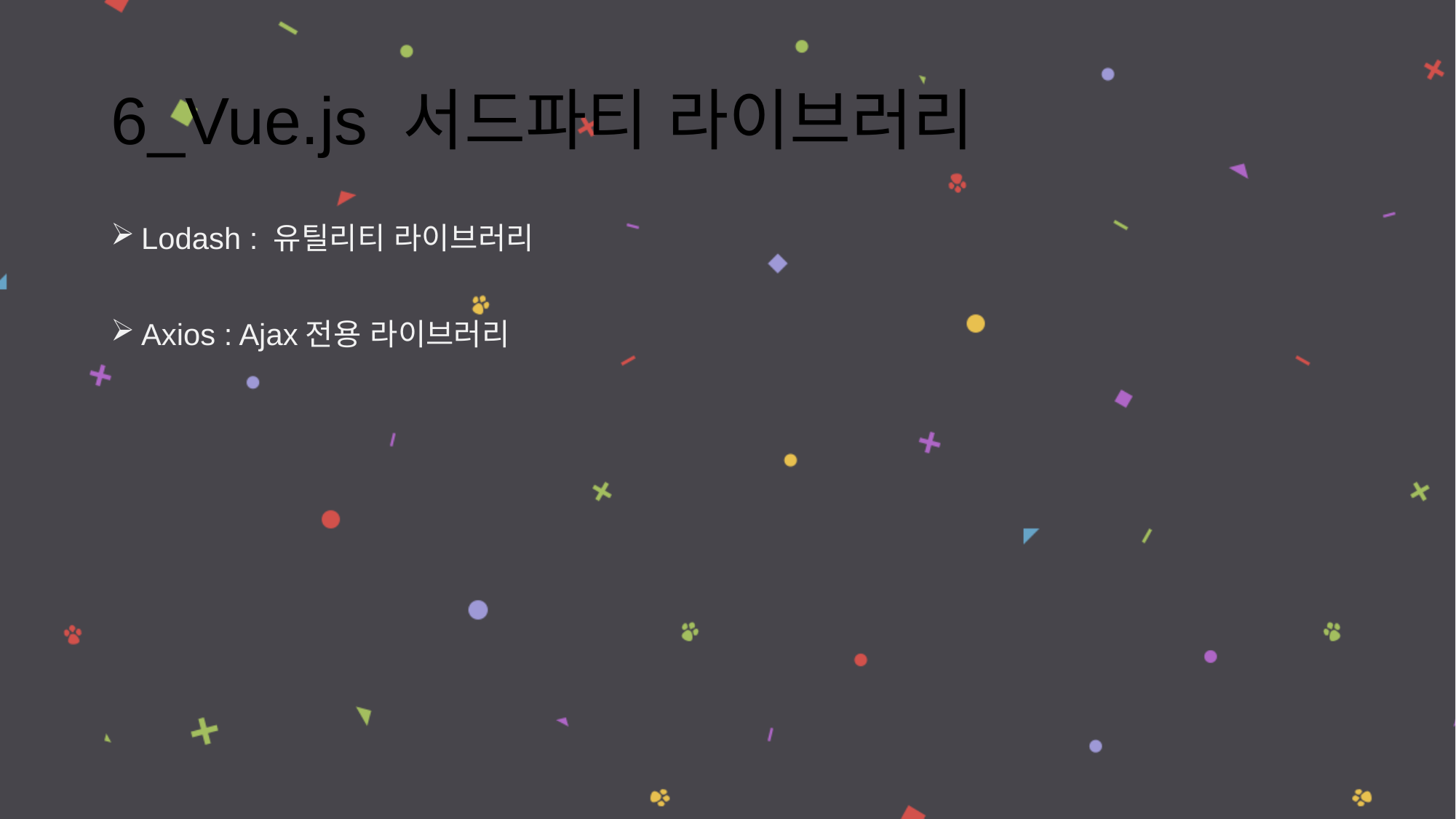

# 6_Vue.js 서드파티 라이브러리
Lodash : 유틸리티 라이브러리

Axios : Ajax전용 라이브러리